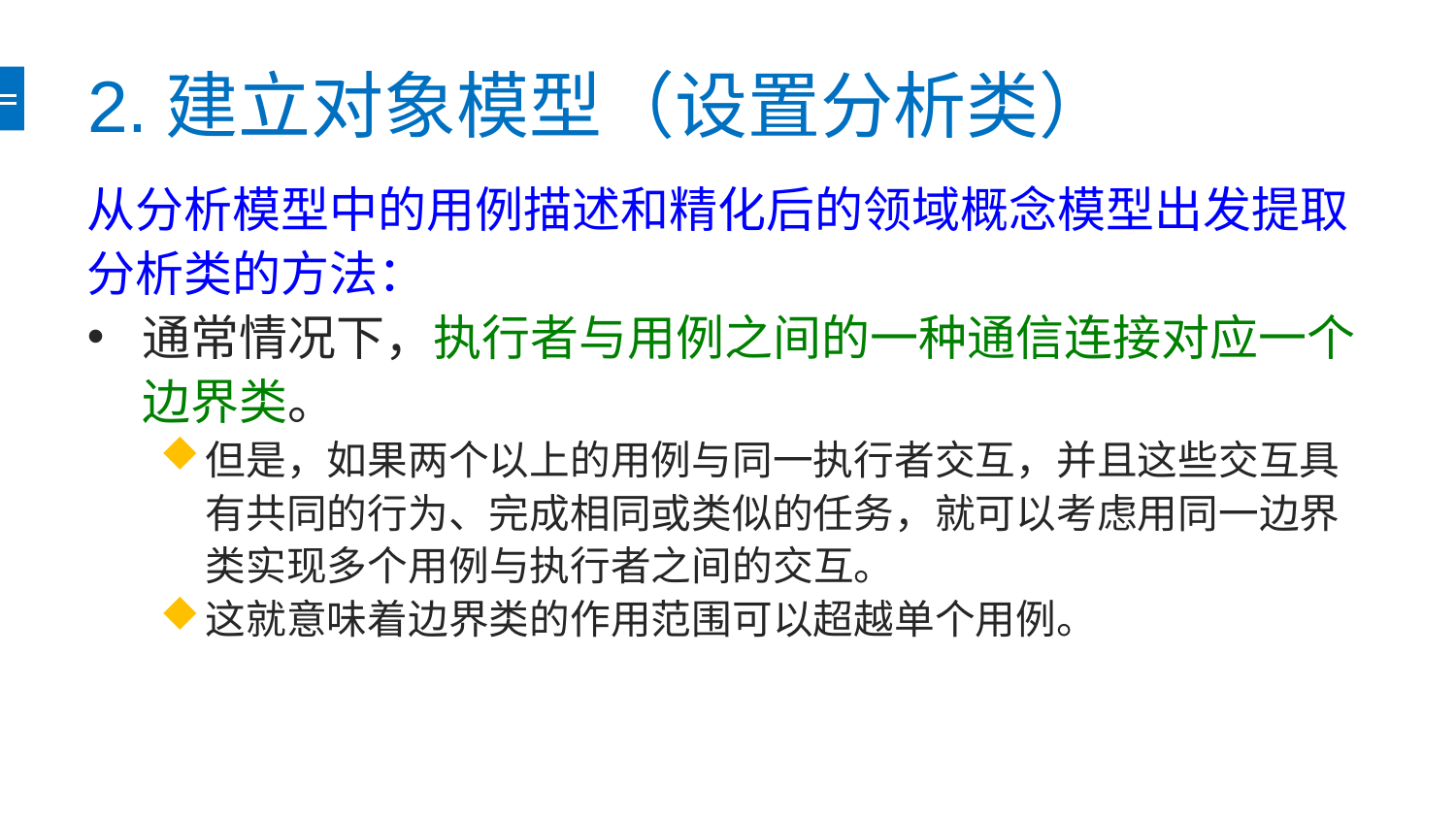

# 2.建立对象模型（设置分析类）
从分析模型中的用例描述和精化后的领域概念模型出发提取分析类的方法：
通常情况下，执行者与用例之间的一种通信连接对应一个边界类。
但是，如果两个以上的用例与同一执行者交互，并且这些交互具有共同的行为、完成相同或类似的任务，就可以考虑用同一边界类实现多个用例与执行者之间的交互。
这就意味着边界类的作用范围可以超越单个用例。